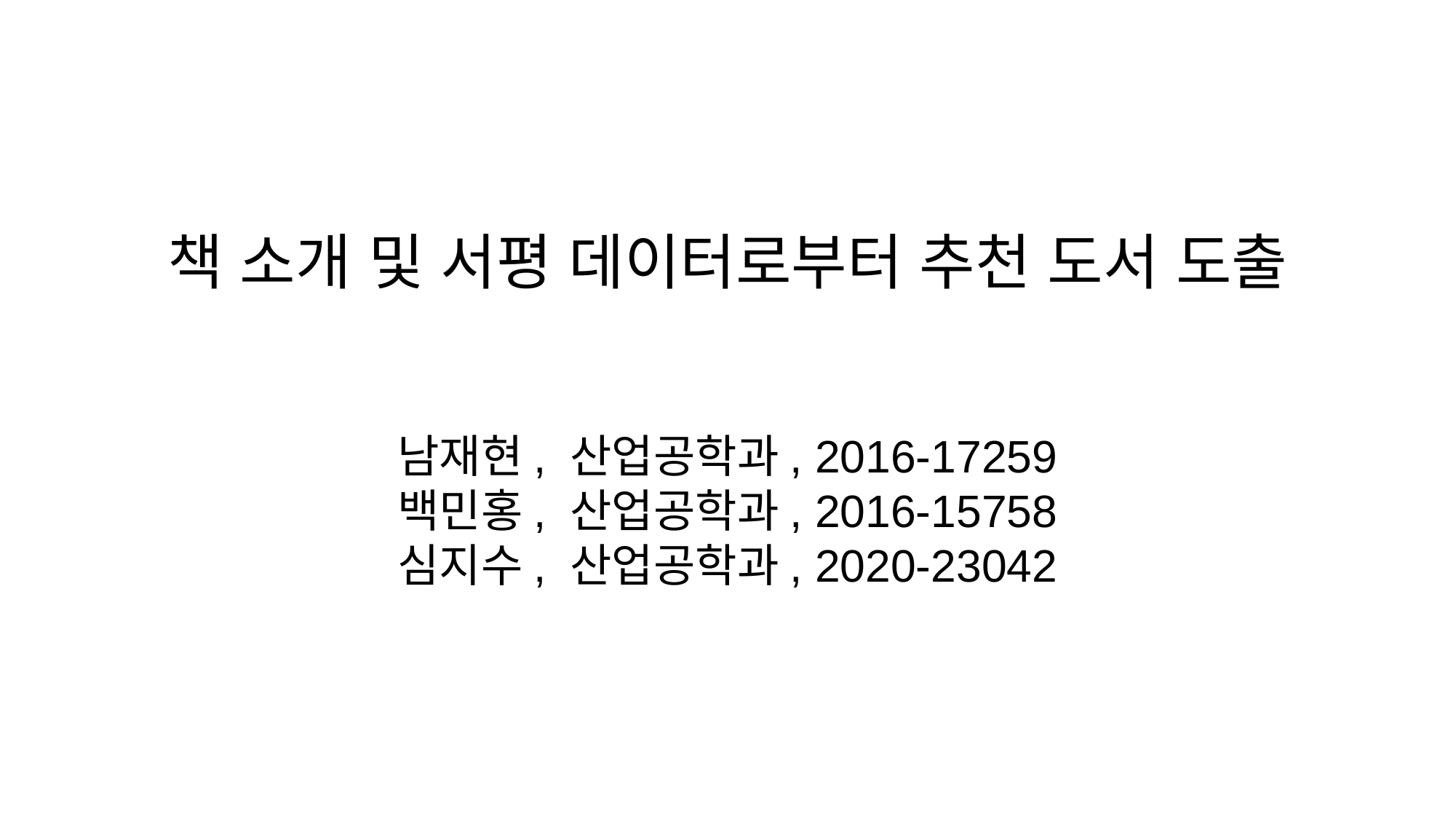

책 소개 및 서평 데이터로부터 추천 도서 도출

남재현, 산업공학과, 2016-17259
백민홍, 산업공학과, 2016-15758
심지수, 산업공학과, 2020-23042